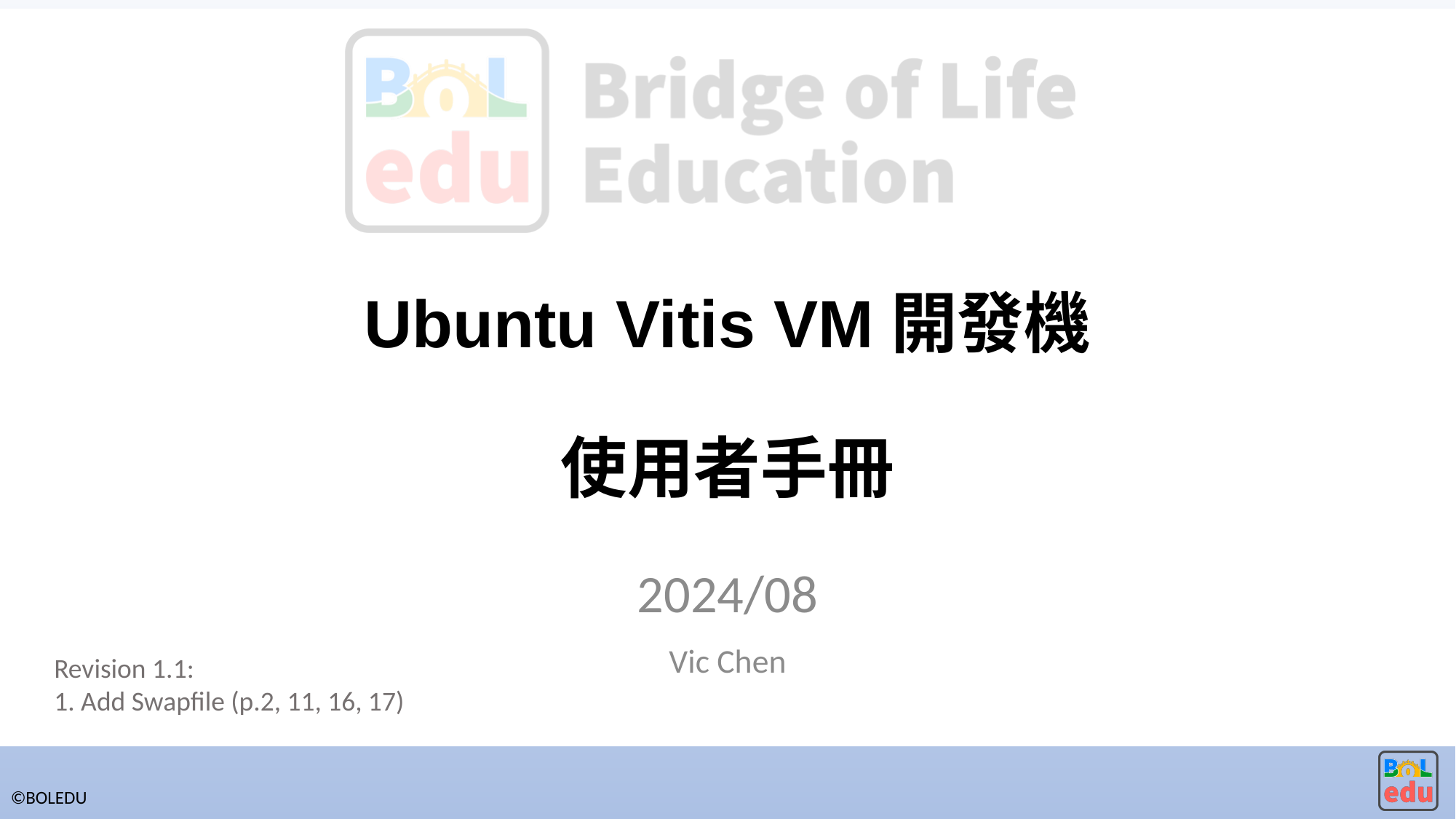

# Ubuntu Vitis VM開發機 使用者手冊
2024/08
Vic Chen
Revision 1.1:
1. Add Swapfile (p.2, 11, 16, 17)